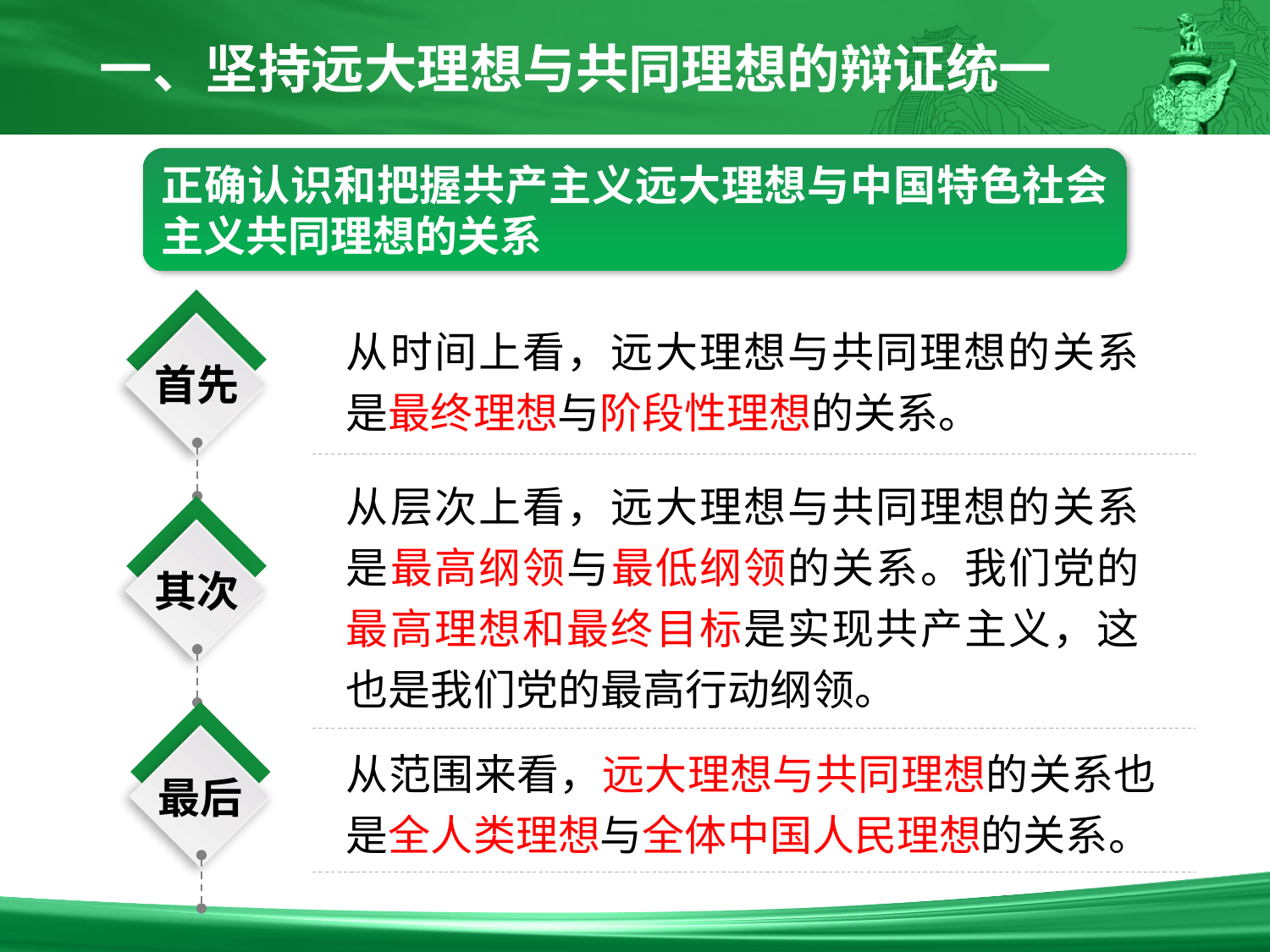

一、坚持远大理想与共同理想的辩证统一
正确认识和把握共产主义远大理想与中国特色社会主义共同理想的关系

首先

从时间上看，远大理想与共同理想的关系是最终理想与阶段性理想的关系。
从层次上看，远大理想与共同理想的关系是最高纲领与最低纲领的关系。我们党的最高理想和最终目标是实现共产主义，这也是我们党的最高行动纲领。

其次

最后

从范围来看，远大理想与共同理想的关系也是全人类理想与全体中国人民理想的关系。